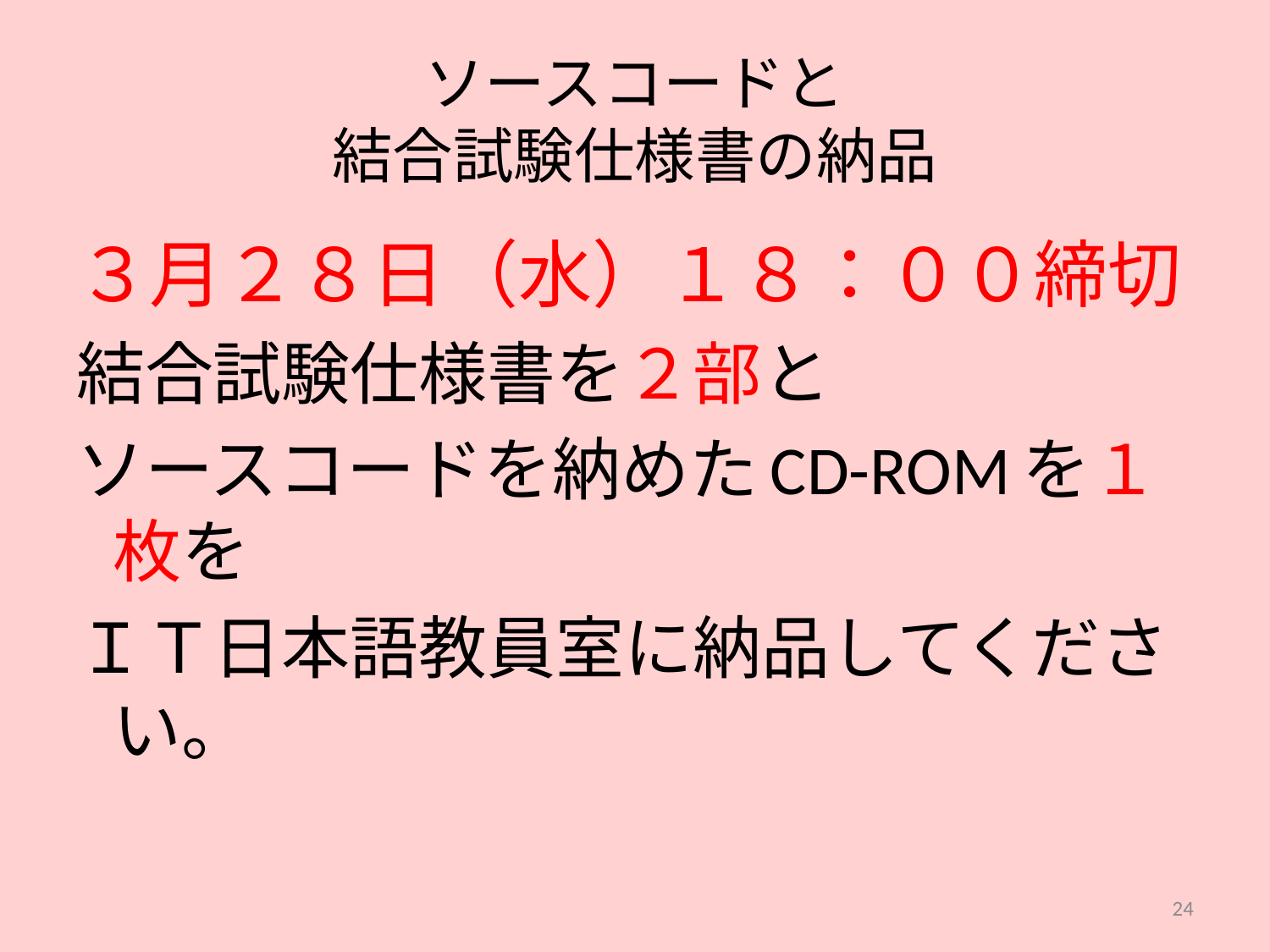

# ソースコードと 結合試験仕様書の納品
３月２８日（水）１８：００締切
結合試験仕様書を２部と
ソースコードを納めたCD-ROMを１枚を
ＩＴ日本語教員室に納品してください。

24